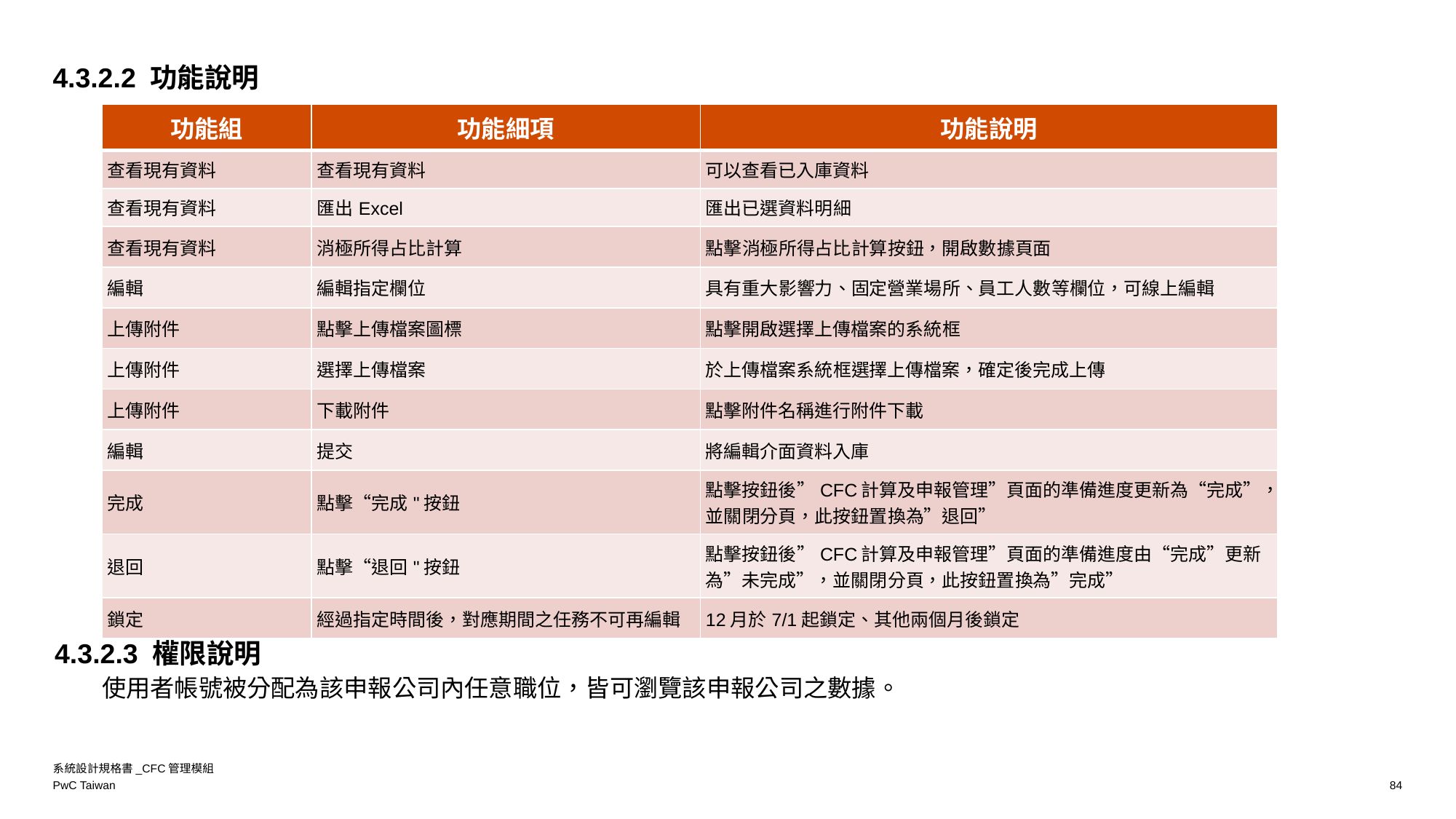

4.3.2.2 功能說明
| 功能組 | 功能細項 | 功能說明 |
| --- | --- | --- |
| 查看現有資料 | 查看現有資料 | 可以查看已入庫資料 |
| 查看現有資料 | 匯出Excel | 匯出已選資料明細 |
| 查看現有資料 | 消極所得占比計算 | 點擊消極所得占比計算按鈕，開啟數據頁面 |
| 編輯 | 編輯指定欄位 | 具有重大影響力、固定營業場所、員工人數等欄位，可線上編輯 |
| 上傳附件 | 點擊上傳檔案圖標 | 點擊開啟選擇上傳檔案的系統框 |
| 上傳附件 | 選擇上傳檔案 | 於上傳檔案系統框選擇上傳檔案，確定後完成上傳 |
| 上傳附件 | 下載附件 | 點擊附件名稱進行附件下載 |
| 編輯 | 提交 | 將編輯介面資料入庫 |
| 完成 | 點擊“完成"按鈕 | 點擊按鈕後”CFC計算及申報管理”頁面的準備進度更新為“完成”，並關閉分頁，此按鈕置換為”退回” |
| 退回 | 點擊“退回"按鈕 | 點擊按鈕後”CFC計算及申報管理”頁面的準備進度由“完成”更新為”未完成”，並關閉分頁，此按鈕置換為”完成” |
| 鎖定 | 經過指定時間後，對應期間之任務不可再編輯 | 12月於7/1起鎖定、其他兩個月後鎖定 |
4.3.2.3 權限說明
使用者帳號被分配為該申報公司內任意職位，皆可瀏覽該申報公司之數據。
系統設計規格書_CFC管理模組
84